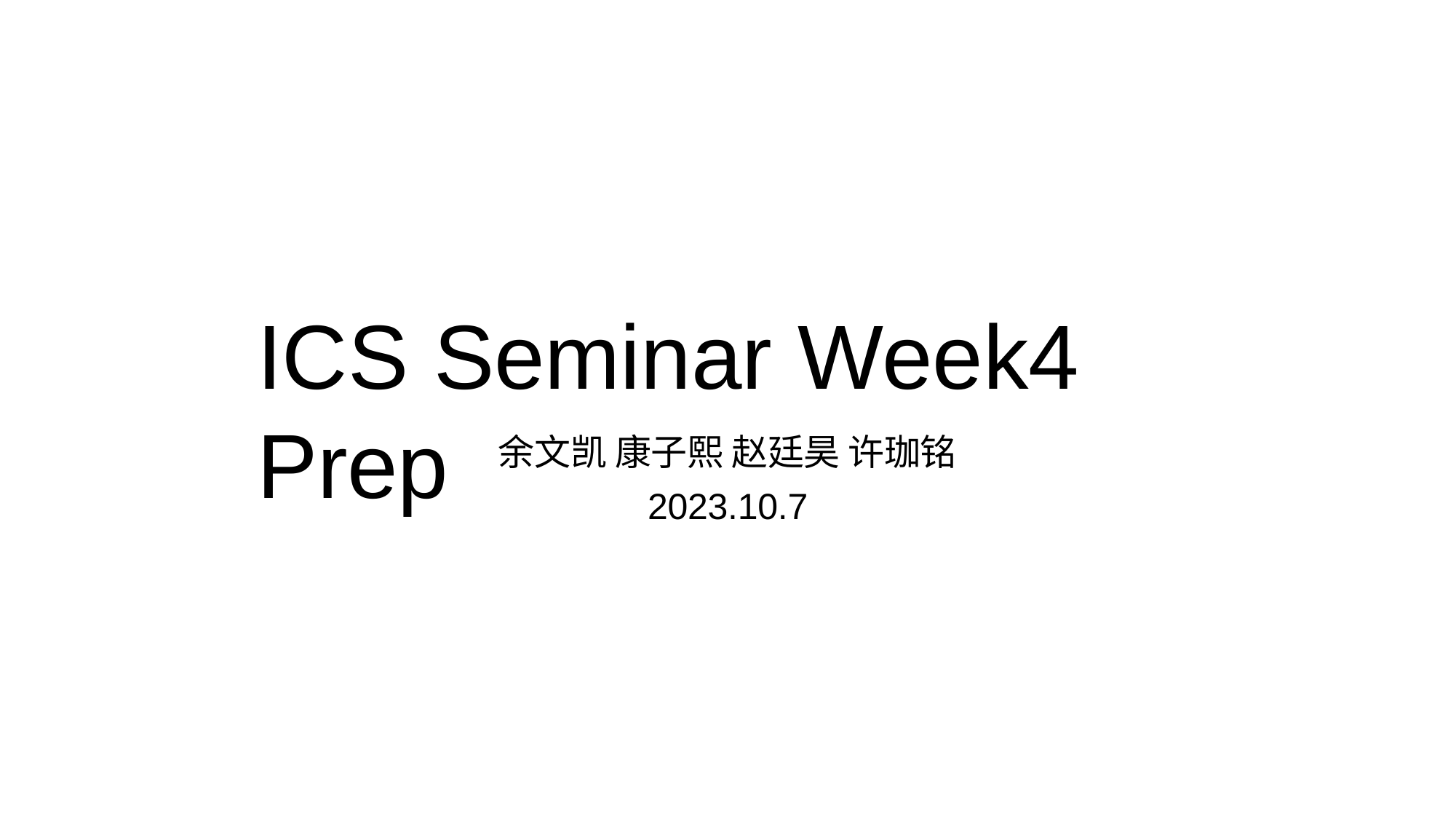

# ICS Seminar Week4 Prep
余文凯 康子熙 赵廷昊 许珈铭
2023.10.7